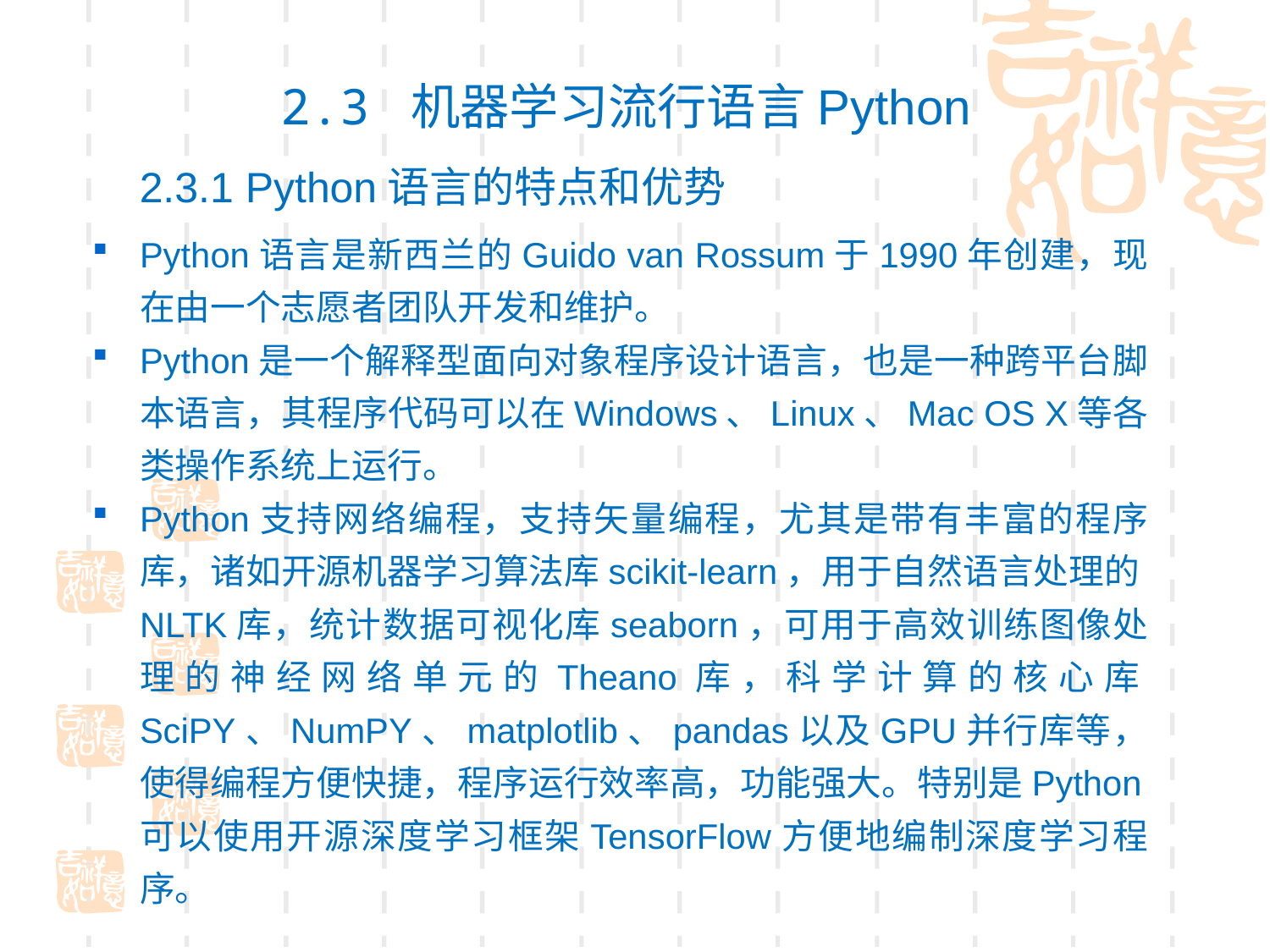

2.3 机器学习流行语言Python
    2.3.1 Python语言的特点和优势
Python语言是新西兰的Guido van Rossum于1990年创建，现在由一个志愿者团队开发和维护。
Python是一个解释型面向对象程序设计语言，也是一种跨平台脚本语言，其程序代码可以在Windows、Linux、Mac OS X等各类操作系统上运行。
Python支持网络编程，支持矢量编程，尤其是带有丰富的程序库，诸如开源机器学习算法库scikit-learn，用于自然语言处理的NLTK库，统计数据可视化库seaborn，可用于高效训练图像处理的神经网络单元的Theano库，科学计算的核心库SciPY、NumPY、matplotlib、pandas以及GPU并行库等，使得编程方便快捷，程序运行效率高，功能强大。特别是Python可以使用开源深度学习框架TensorFlow方便地编制深度学习程序。